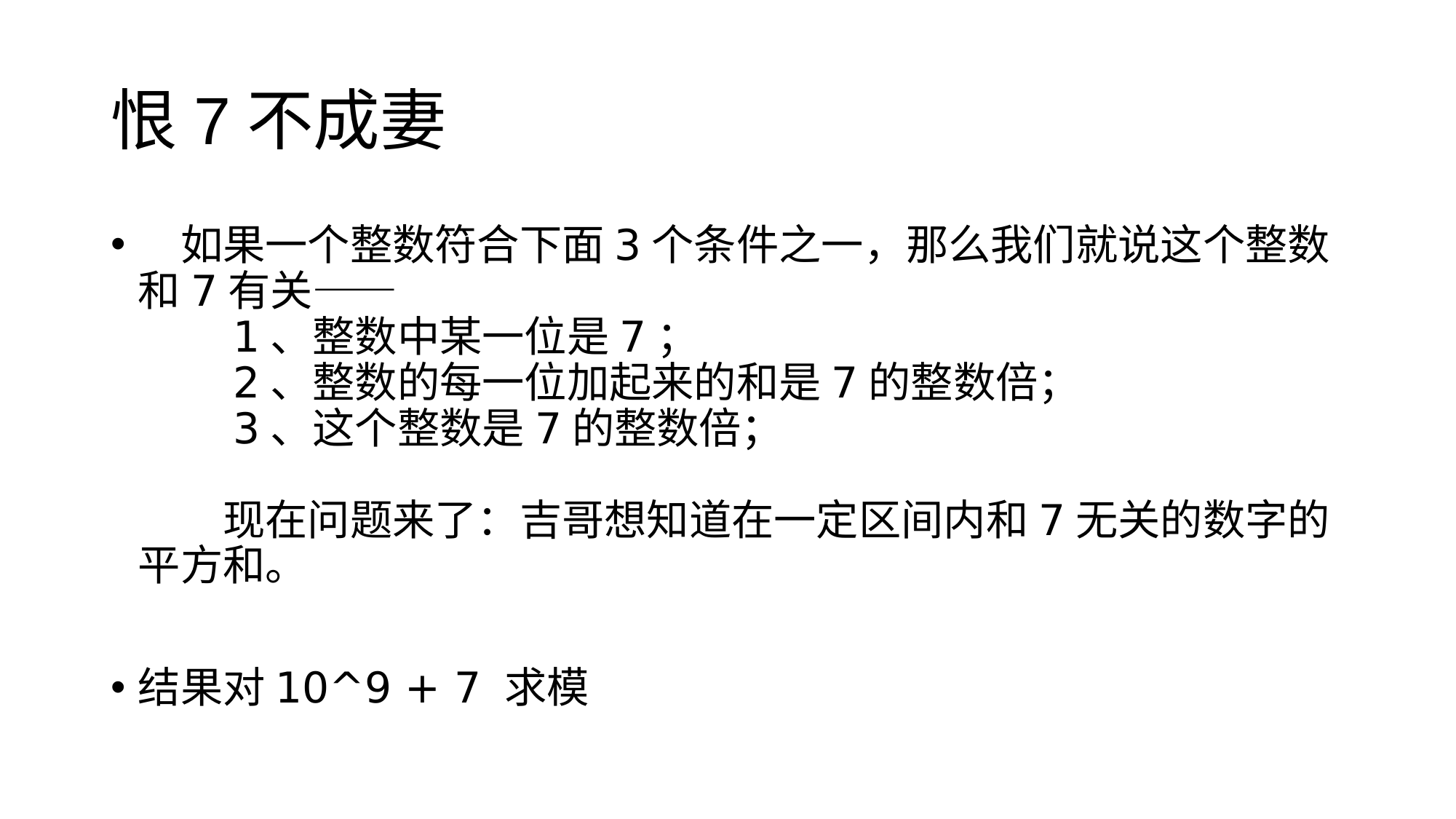

# 恨7不成妻
　如果一个整数符合下面3个条件之一，那么我们就说这个整数和7有关——
　　1、整数中某一位是7；
　　2、整数的每一位加起来的和是7的整数倍；
　　3、这个整数是7的整数倍；
　　现在问题来了：吉哥想知道在一定区间内和7无关的数字的平方和。

结果对10^9 + 7 求模